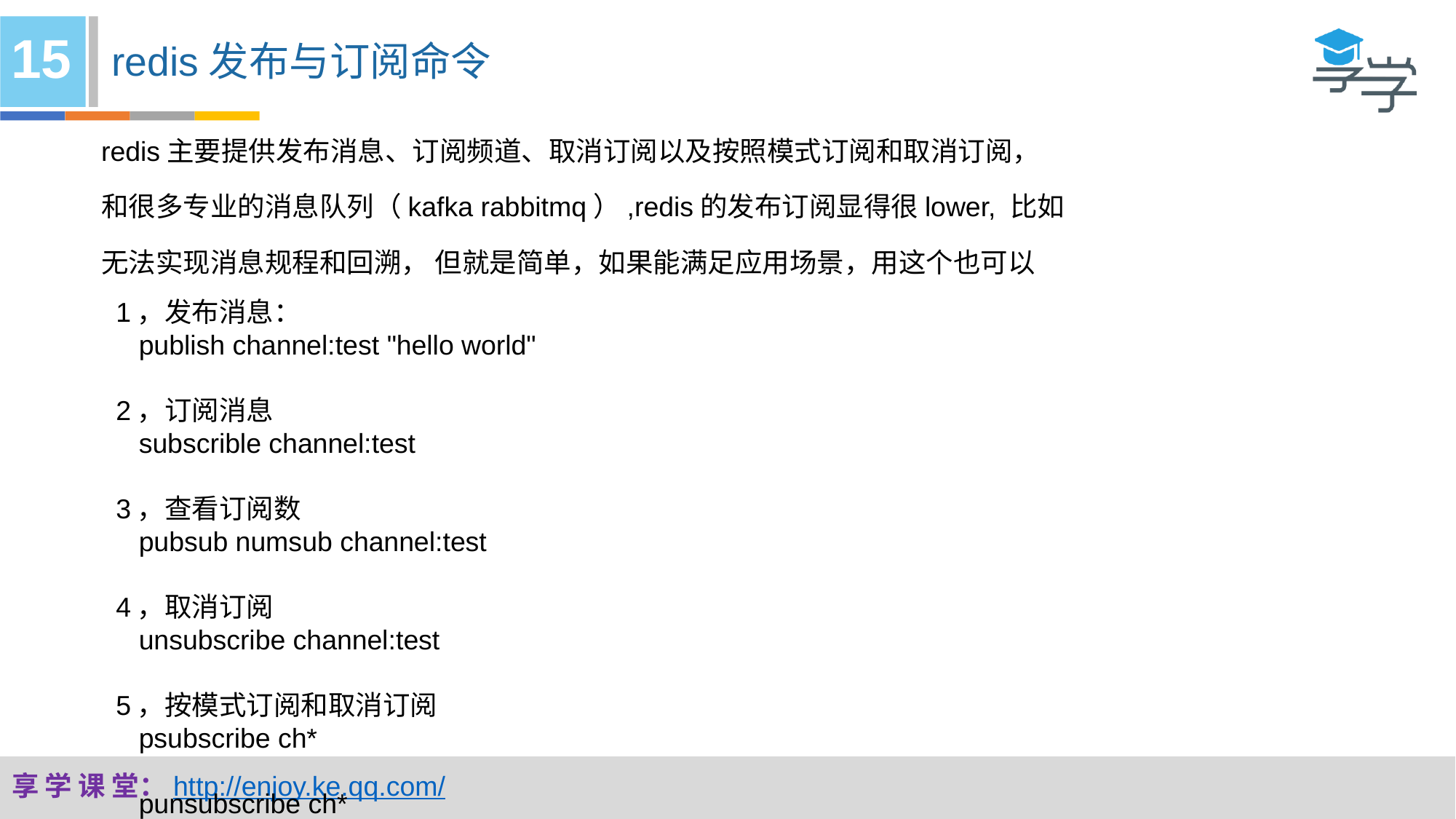

15
redis发布与订阅命令
redis主要提供发布消息、订阅频道、取消订阅以及按照模式订阅和取消订阅，
和很多专业的消息队列（kafka rabbitmq）,redis的发布订阅显得很lower, 比如
无法实现消息规程和回溯， 但就是简单，如果能满足应用场景，用这个也可以

1，发布消息：
   publish channel:test "hello world"

2，订阅消息
   subscrible channel:test

3，查看订阅数
   pubsub numsub channel:test

4，取消订阅
   unsubscribe channel:test

5，按模式订阅和取消订阅
   psubscribe ch*

   punsubscribe ch*